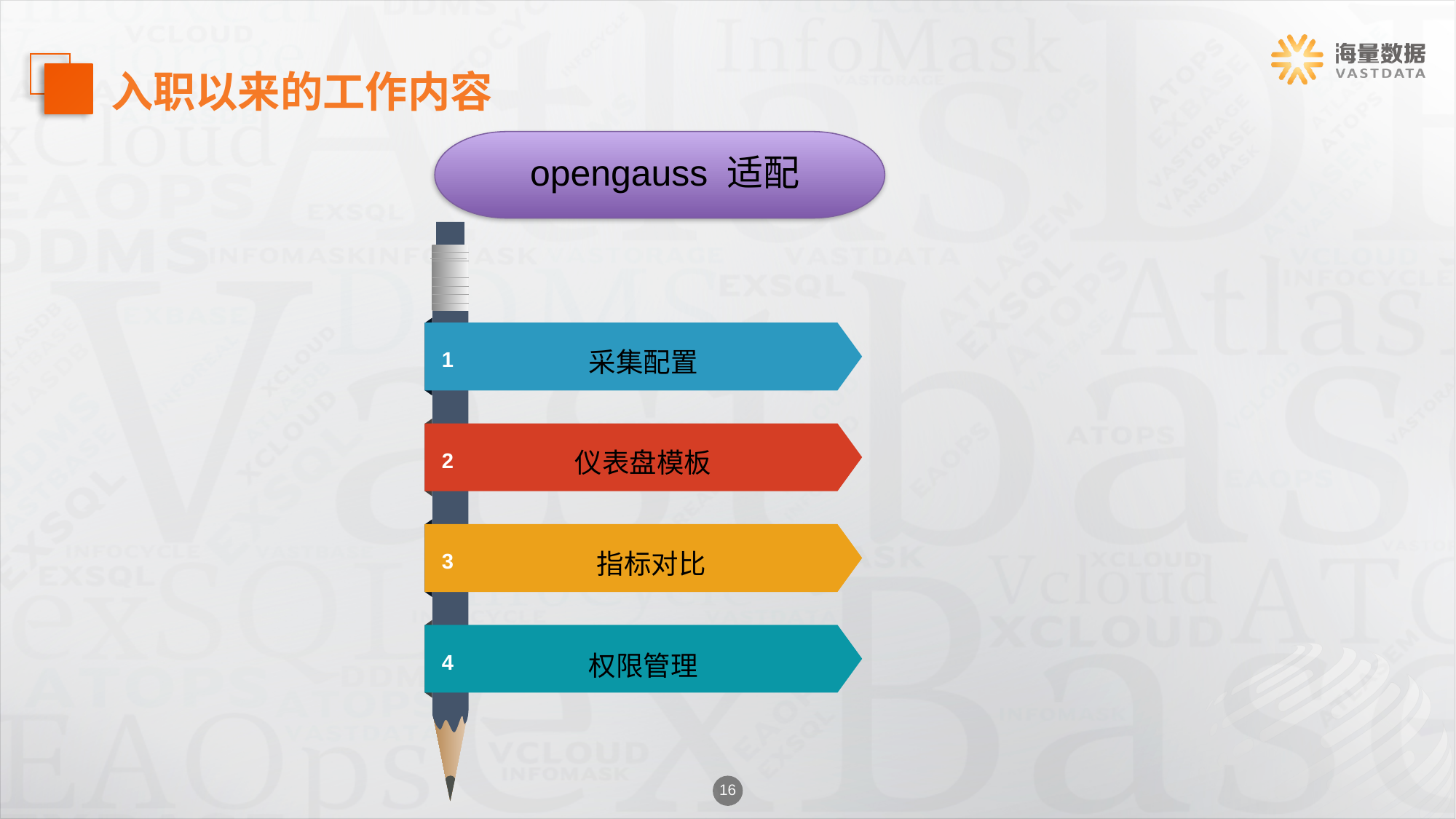

入职以来的工作内容

 opengauss 适配

采集配置
1

仪表盘模板
2

指标对比
3

权限管理
4